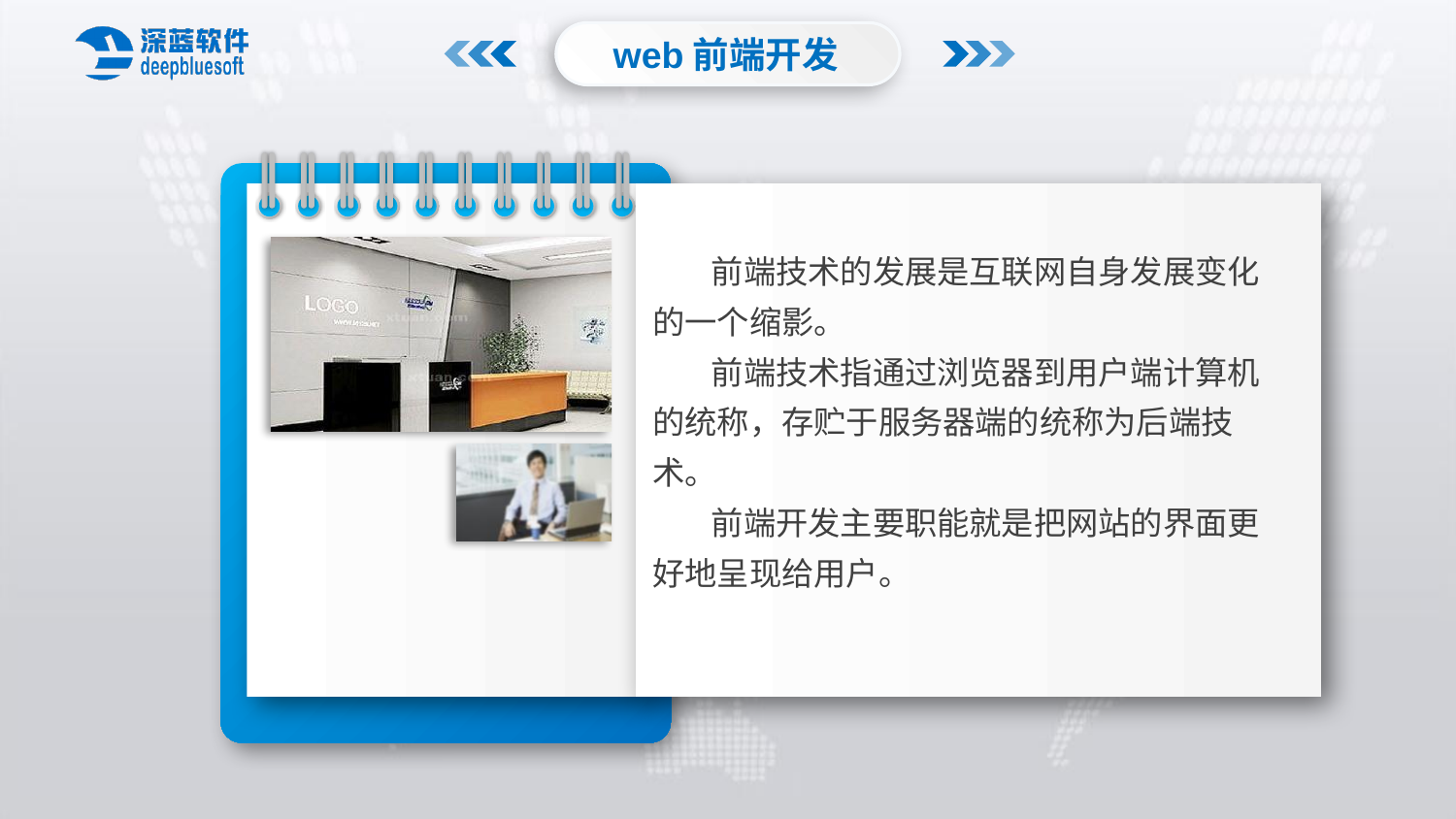

web前端开发

       前端技术的发展是互联网自身发展变化的一个缩影。
       前端技术指通过浏览器到用户端计算机的统称，存贮于服务器端的统称为后端技术。
       前端开发主要职能就是把网站的界面更好地呈现给用户。